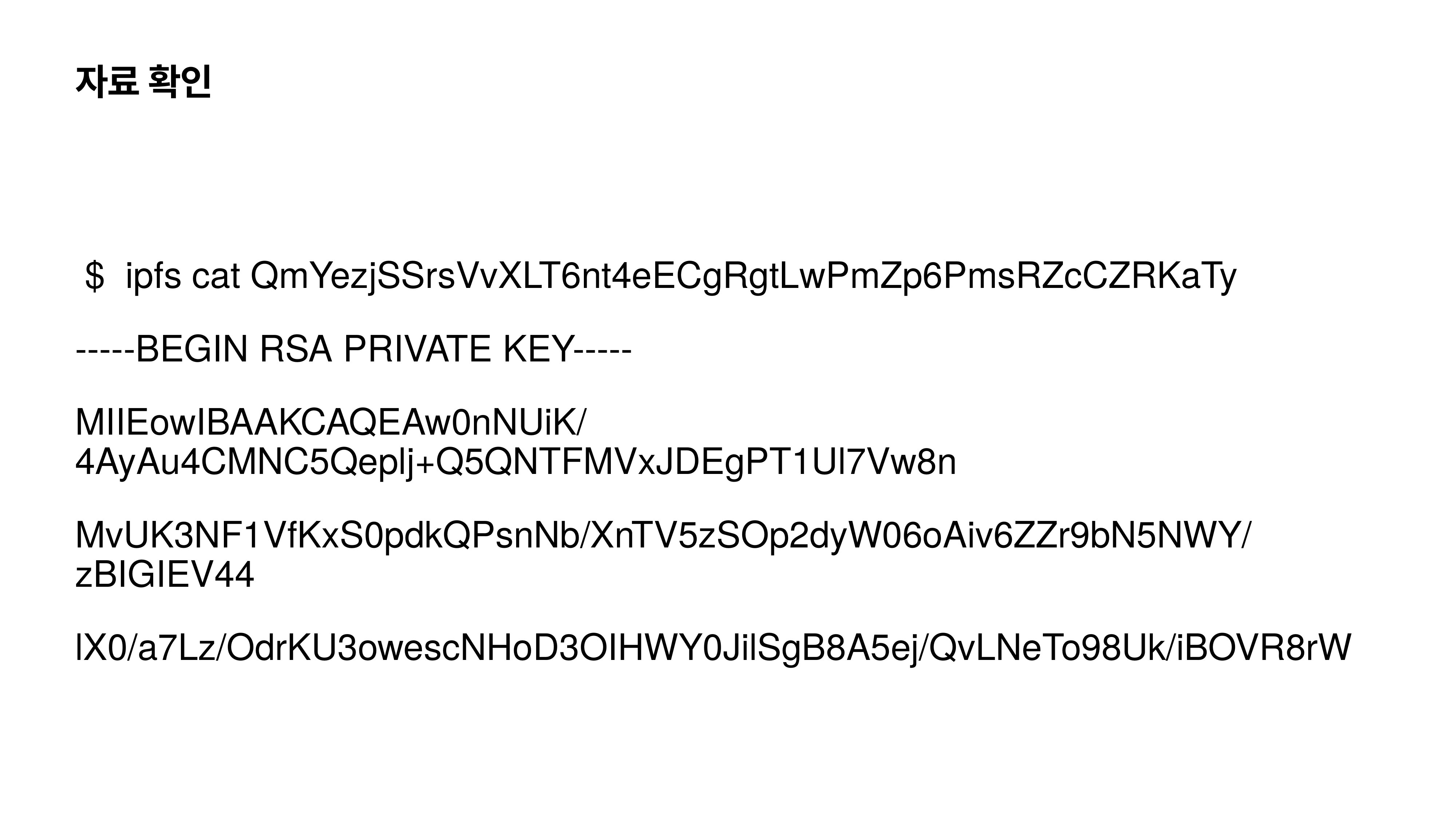

# 자료 확인

 $  ipfs cat QmYezjSSrsVvXLT6nt4eECgRgtLwPmZp6PmsRZcCZRKaTy
-----BEGIN RSA PRIVATE KEY-----
MIIEowIBAAKCAQEAw0nNUiK/4AyAu4CMNC5Qeplj+Q5QNTFMVxJDEgPT1Ul7Vw8n
MvUK3NF1VfKxS0pdkQPsnNb/XnTV5zSOp2dyW06oAiv6ZZr9bN5NWY/zBIGIEV44
lX0/a7Lz/OdrKU3owescNHoD3OIHWY0JilSgB8A5ej/QvLNeTo98Uk/iBOVR8rW